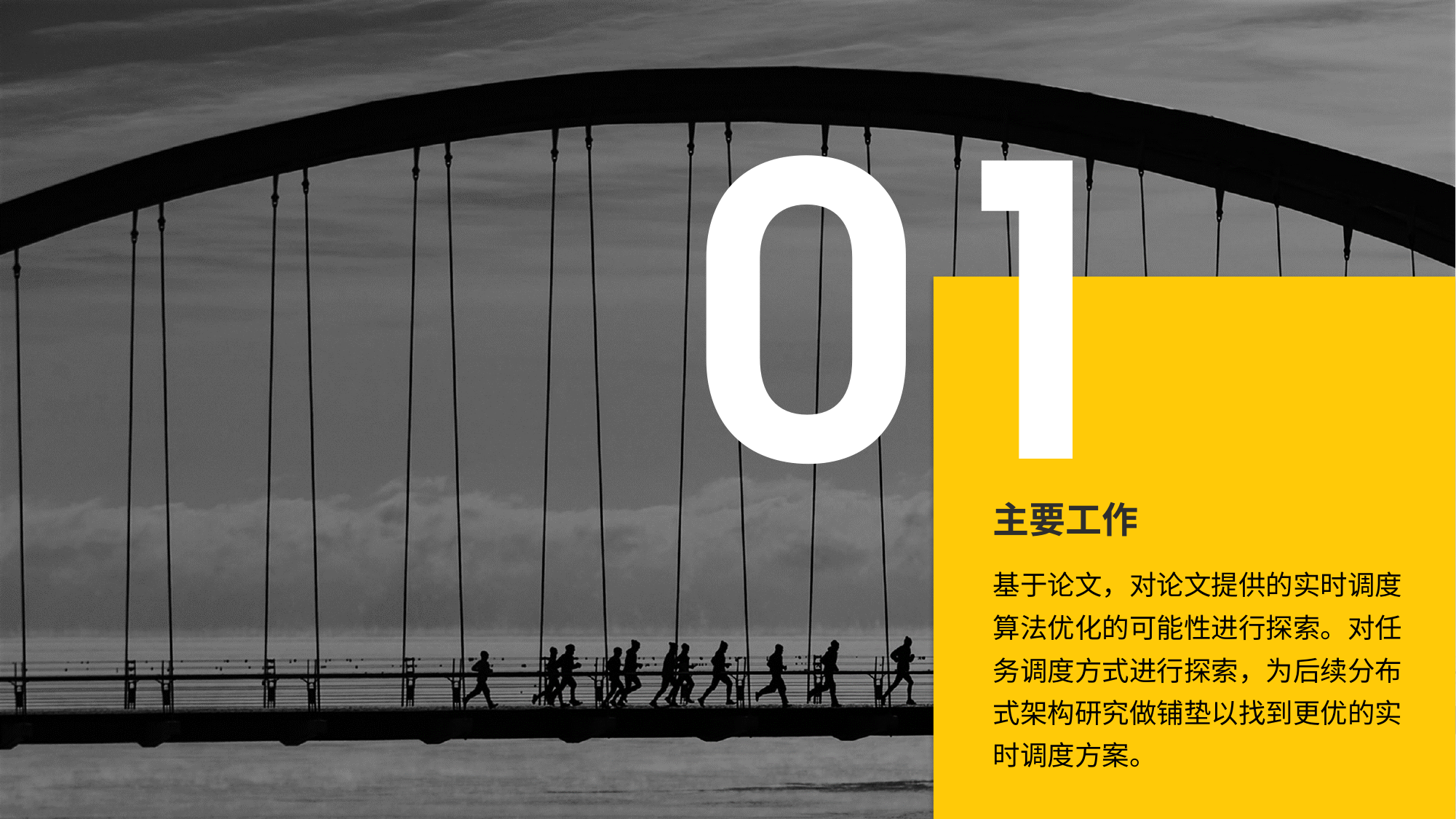

01
主要工作
基于论文，对论文提供的实时调度算法优化的可能性进行探索。对任务调度方式进行探索，为后续分布式架构研究做铺垫以找到更优的实时调度方案。